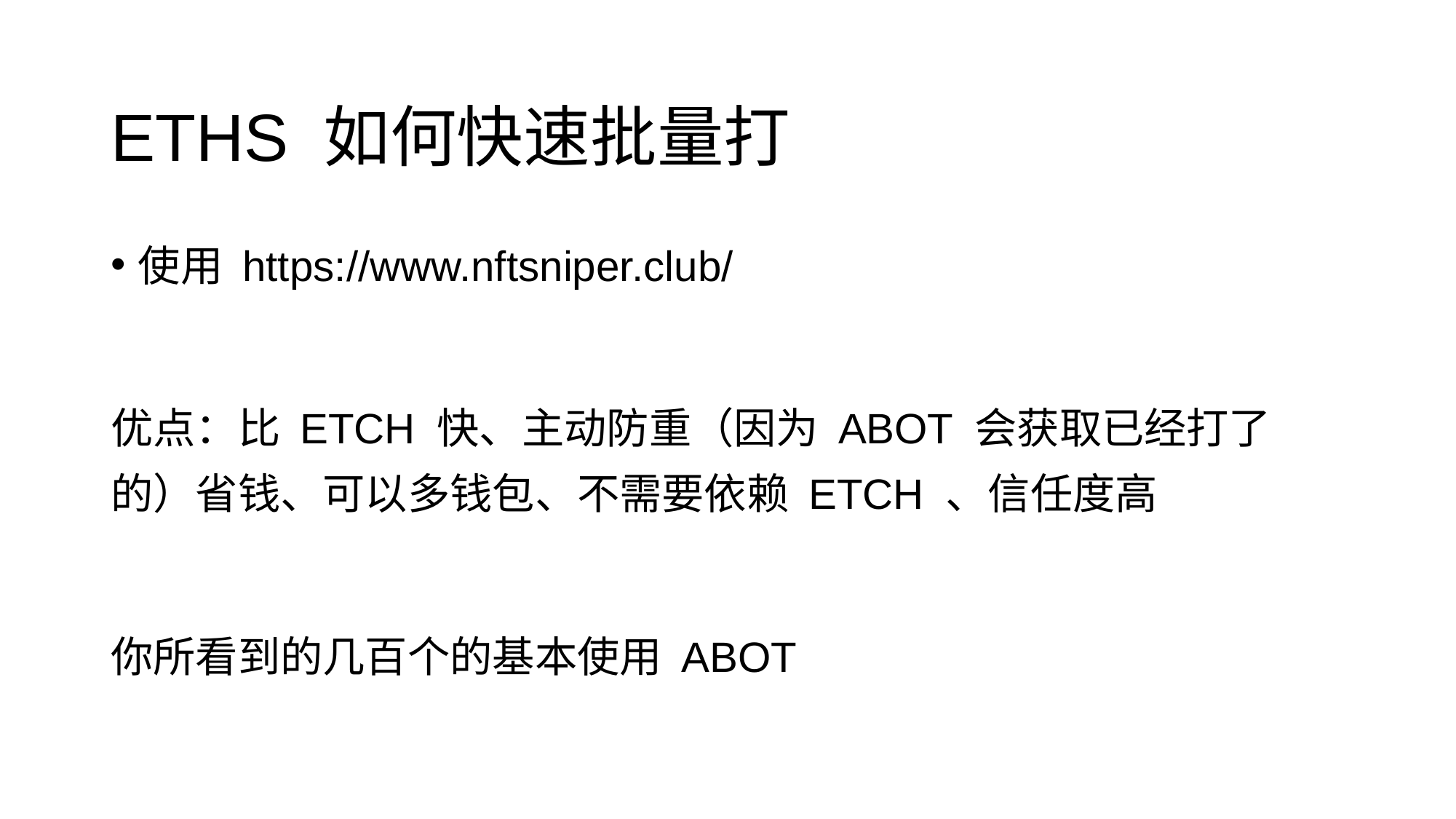

# ETHS 如何快速批量打
使用 https://www.nftsniper.club/

优点：比 ETCH 快、主动防重（因为 ABOT 会获取已经打了的）省钱、可以多钱包、不需要依赖 ETCH 、信任度高

你所看到的几百个的基本使用 ABOT